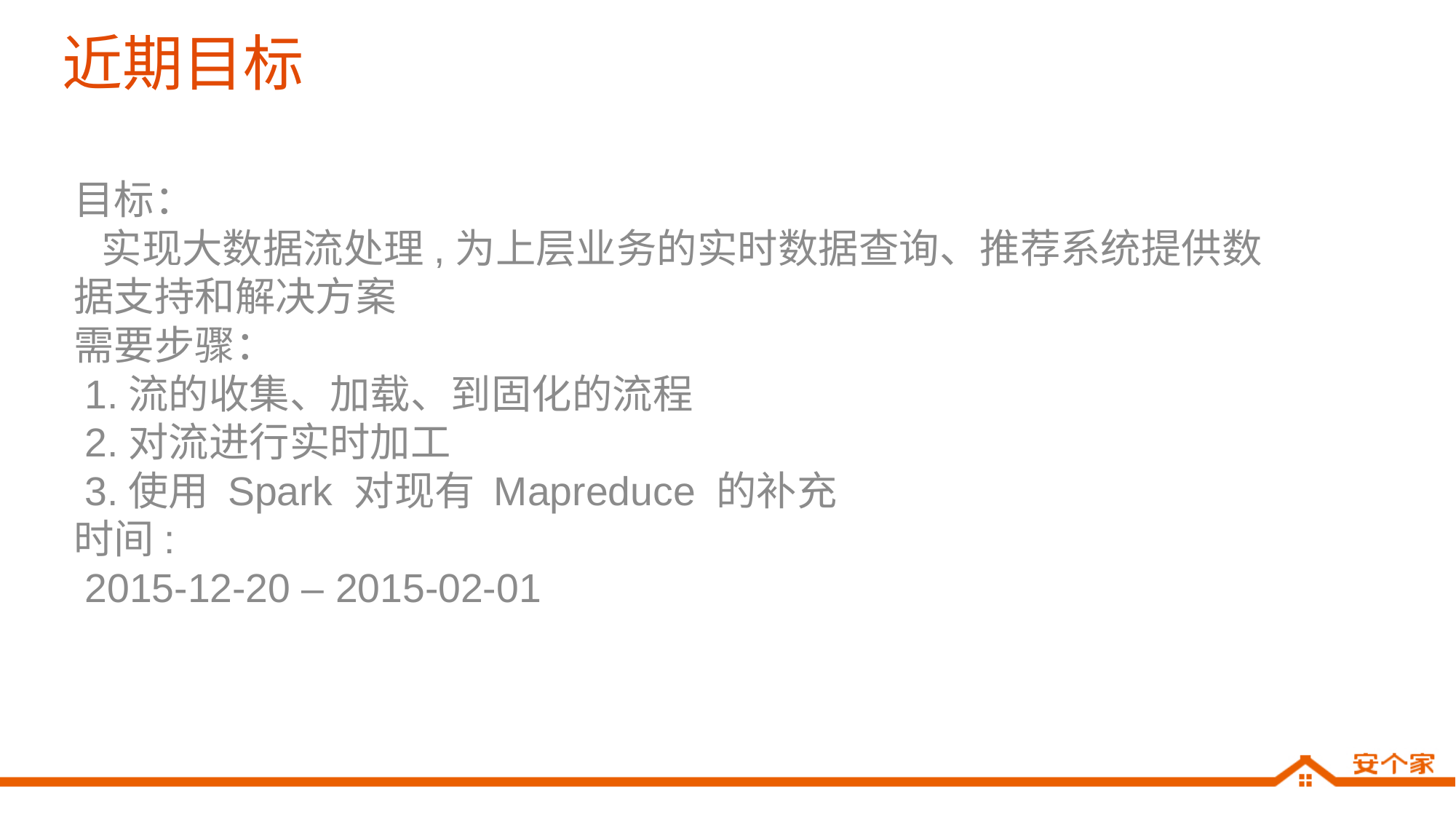

# 近期目标
目标：
  实现大数据流处理,为上层业务的实时数据查询、推荐系统提供数据支持和解决方案
需要步骤：
 1.流的收集、加载、到固化的流程
 2.对流进行实时加工
 3.使用 Spark 对现有 Mapreduce 的补充
时间:
 2015-12-20 – 2015-02-01